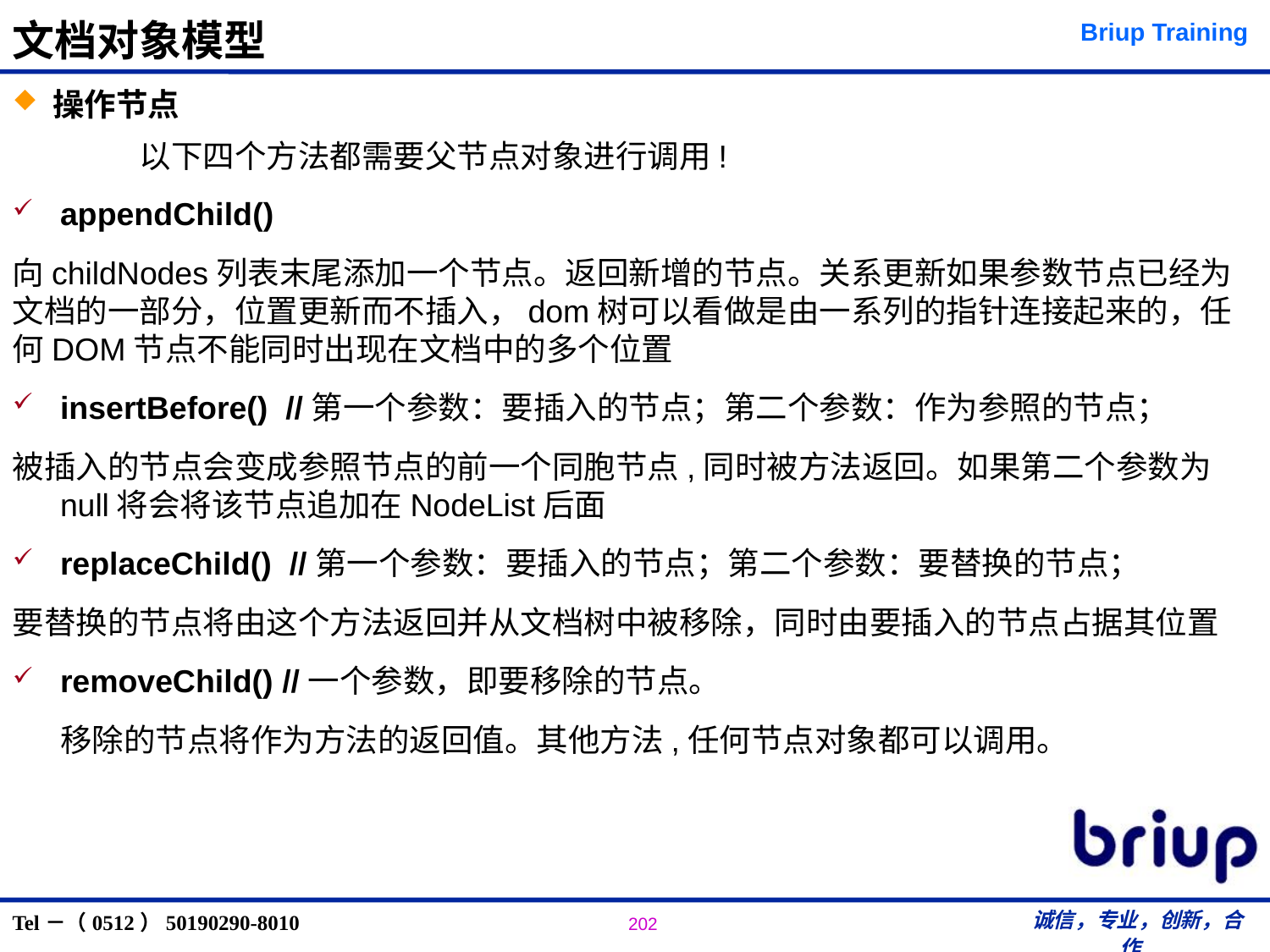

# 文档对象模型
 操作节点
	以下四个方法都需要父节点对象进行调用!
appendChild()
向childNodes列表末尾添加一个节点。返回新增的节点。关系更新如果参数节点已经为文档的一部分，位置更新而不插入，dom树可以看做是由一系列的指针连接起来的，任何DOM节点不能同时出现在文档中的多个位置
insertBefore()  //第一个参数：要插入的节点；第二个参数：作为参照的节点；
被插入的节点会变成参照节点的前一个同胞节点,同时被方法返回。如果第二个参数为null将会将该节点追加在NodeList后面
replaceChild()  //第一个参数：要插入的节点；第二个参数：要替换的节点；
要替换的节点将由这个方法返回并从文档树中被移除，同时由要插入的节点占据其位置
removeChild() //一个参数，即要移除的节点。
	移除的节点将作为方法的返回值。其他方法,任何节点对象都可以调用。